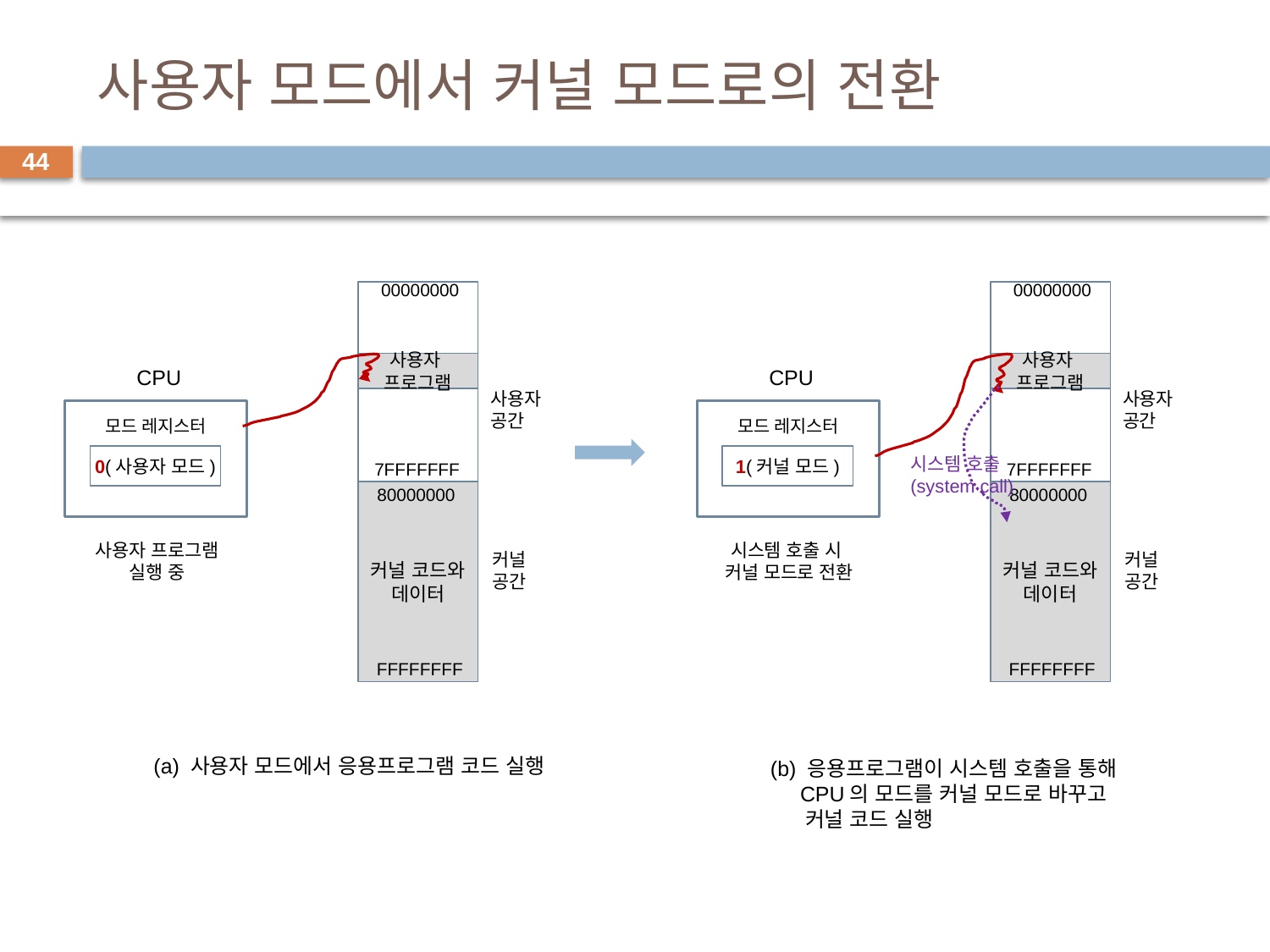

# 사용자 모드에서 커널 모드로의 전환
44
00000000

사용자
프로그램
사용자
공간
7FFFFFFF
80000000
커널 코드와
데이터
커널
공간
FFFFFFFF
00000000

사용자
프로그램
사용자
공간
7FFFFFFF
80000000
커널 코드와
데이터
커널
공간
FFFFFFFF

CPU
CPU

모드 레지스터
모드 레지스터

0(사용자 모드)
1(커널 모드)
시스템 호출
(system call)
사용자 프로그램
실행 중
시스템 호출 시
커널 모드로 전환
(a) 사용자 모드에서 응용프로그램 코드 실행
(b) 응용프로그램이 시스템 호출을 통해
     CPU의 모드를 커널 모드로 바꾸고
     커널 코드 실행